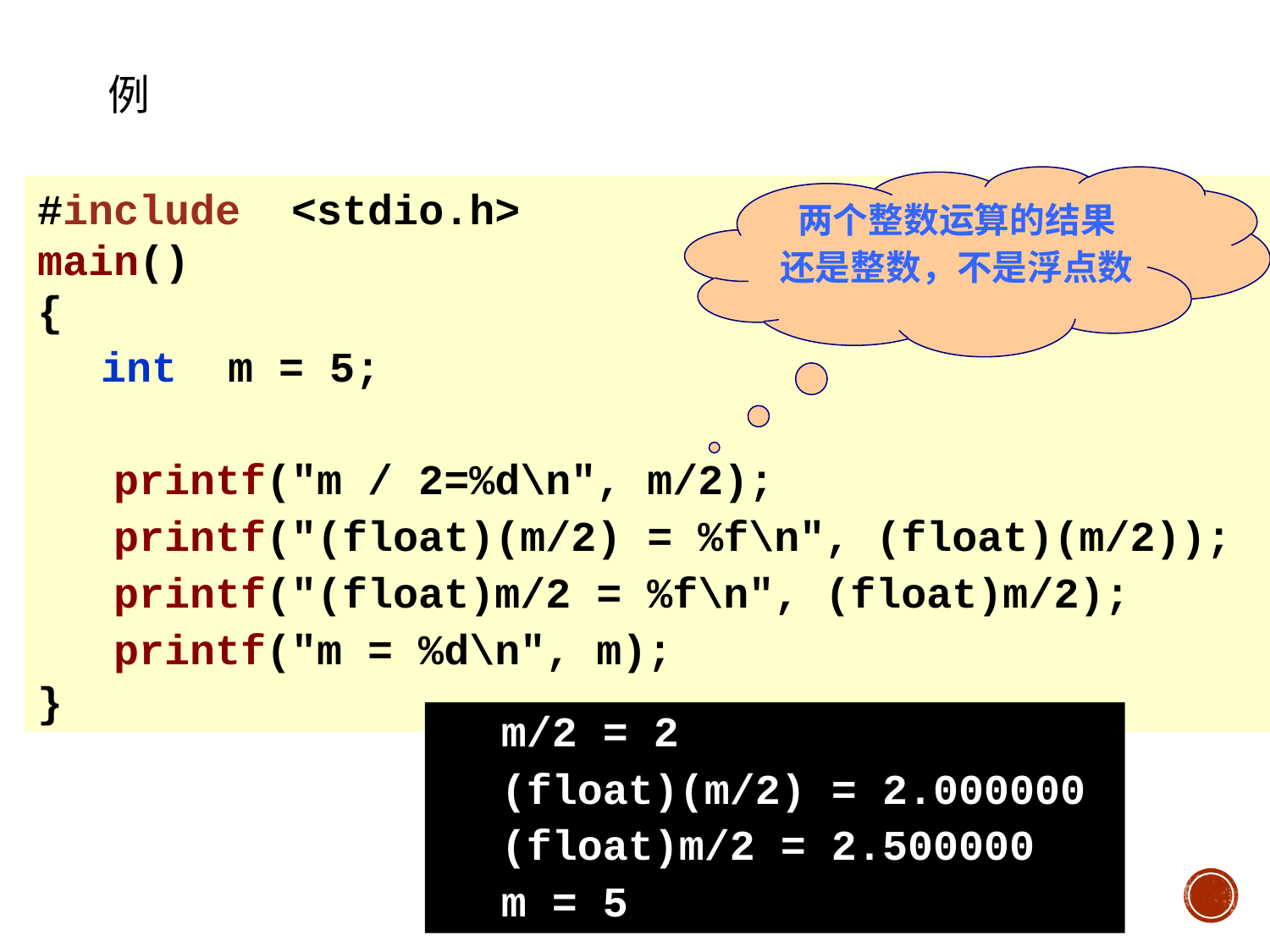

# 例
两个整数运算的结果
还是整数，不是浮点数
#include  <stdio.h>
main()
{
      int  m = 5;

   printf("m / 2=%d\n", m/2);
   printf("(float)(m/2) = %f\n", (float)(m/2));
   printf("(float)m/2 = %f\n", (float)m/2);
   printf("m = %d\n", m);
}
m/2 = 2
(float)(m/2) = 2.000000
(float)m/2 = 2.500000
m = 5

65